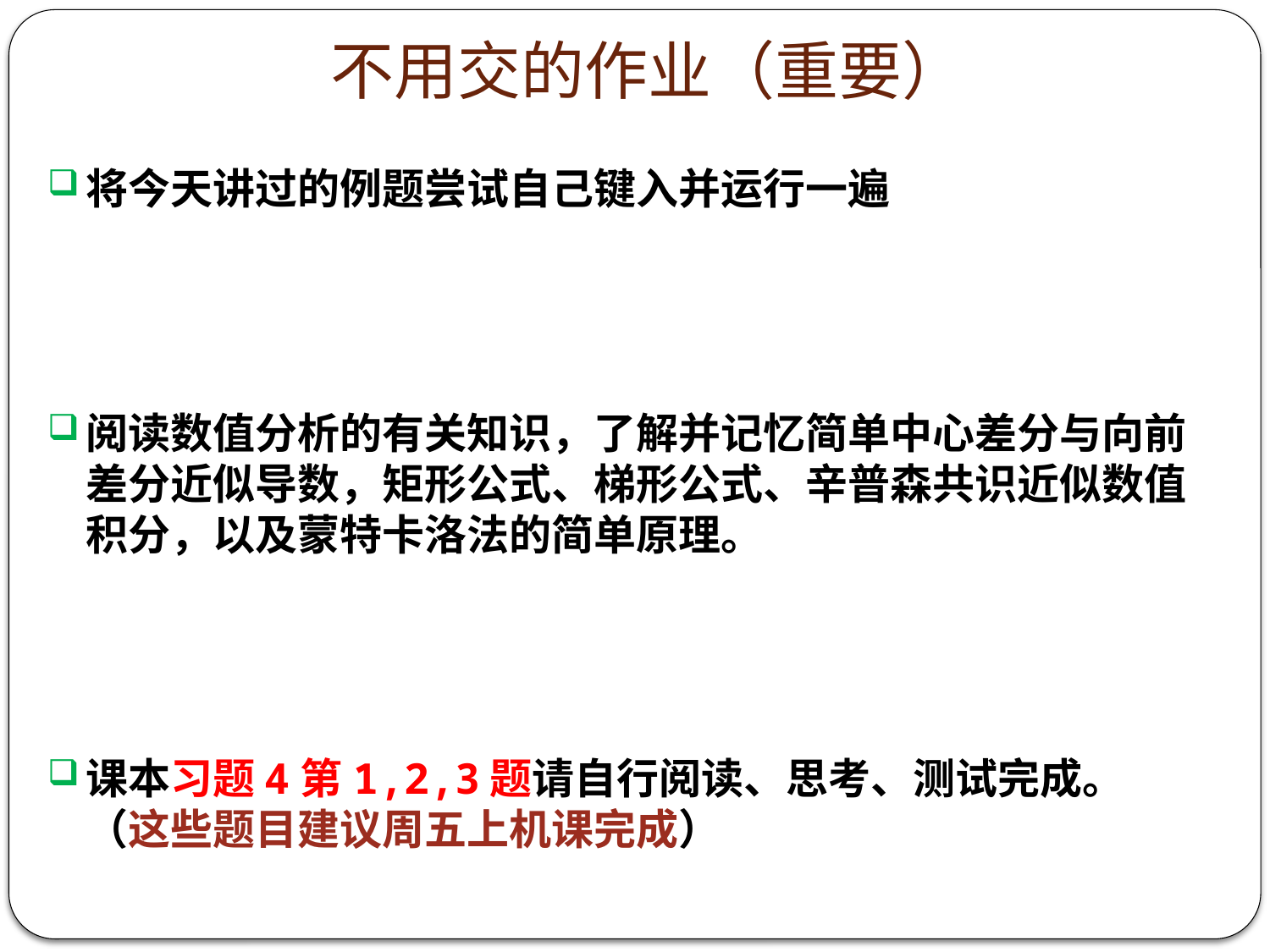

# 不用交的作业（重要）
将今天讲过的例题尝试自己键入并运行一遍

阅读数值分析的有关知识，了解并记忆简单中心差分与向前差分近似导数，矩形公式、梯形公式、辛普森共识近似数值积分，以及蒙特卡洛法的简单原理。

课本习题4第1,2,3题请自行阅读、思考、测试完成。（这些题目建议周五上机课完成）